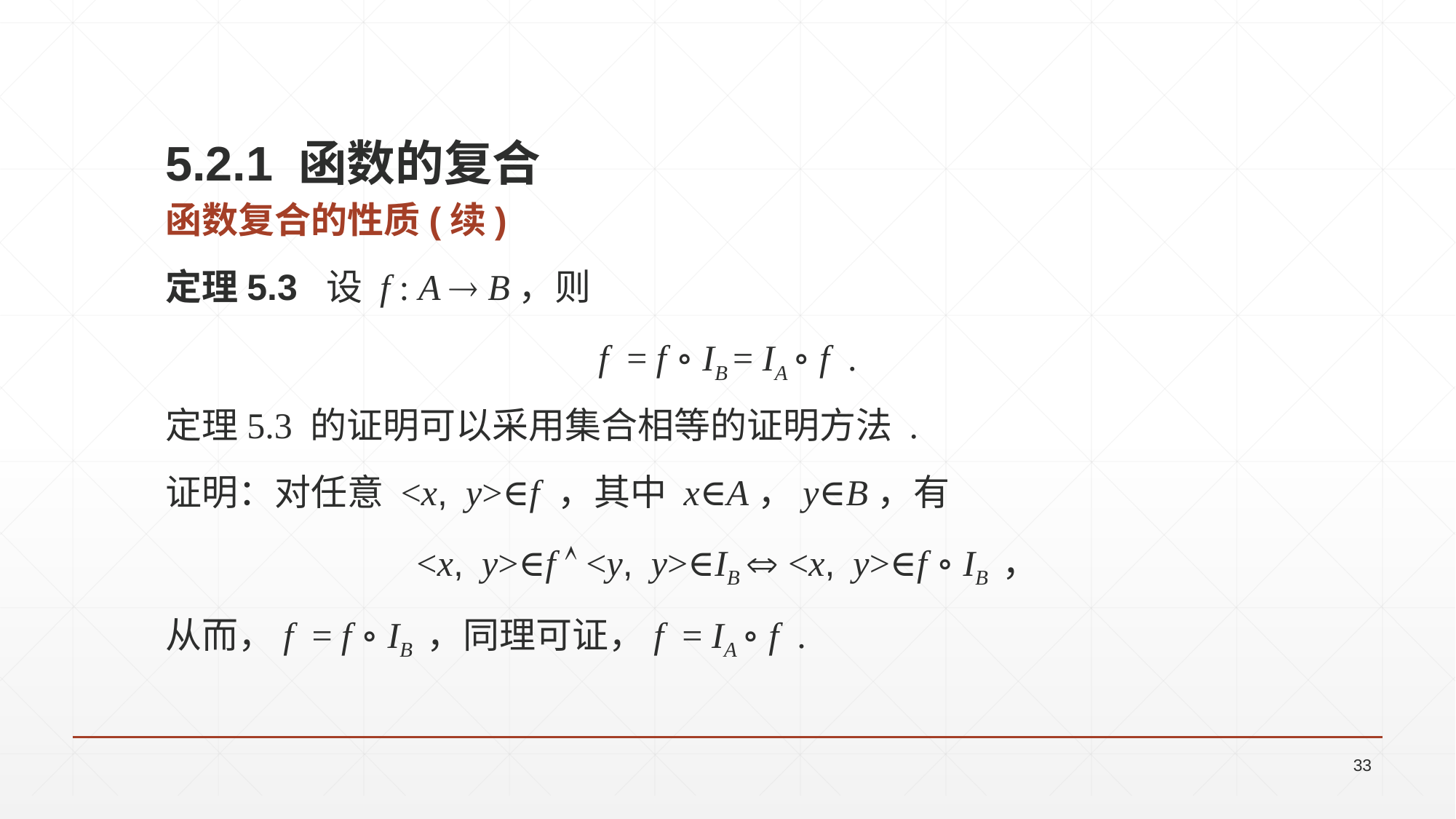

5.2.1 函数的复合
函数复合的性质(续)
定理5.3  设 f : A → B，则
f  = f ∘ IB = IA ∘ f  .
定理5.3 的证明可以采用集合相等的证明方法 .
证明：对任意 <x,  y>∈f ，其中 x∈A，y∈B，有
<x,  y>∈f ∧ <y,  y>∈IB ⇔ <x,  y>∈f ∘ IB ，
从而，f  = f ∘ IB ，同理可证，f  = IA ∘ f  .

33